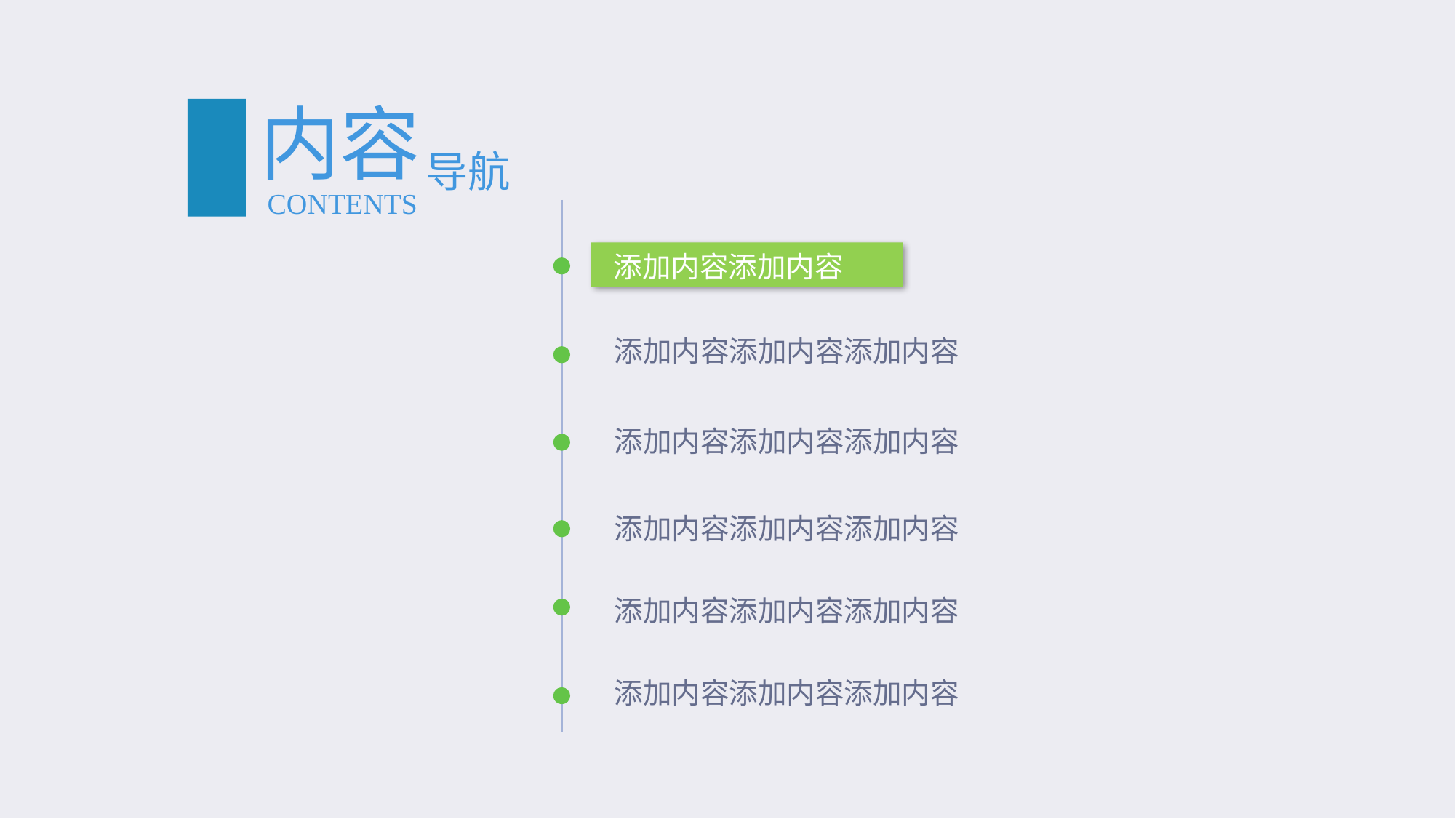

添加内容添加内容

添加内容添加内容添加内容

添加内容添加内容添加内容

添加内容添加内容添加内容

添加内容添加内容添加内容

添加内容添加内容添加内容